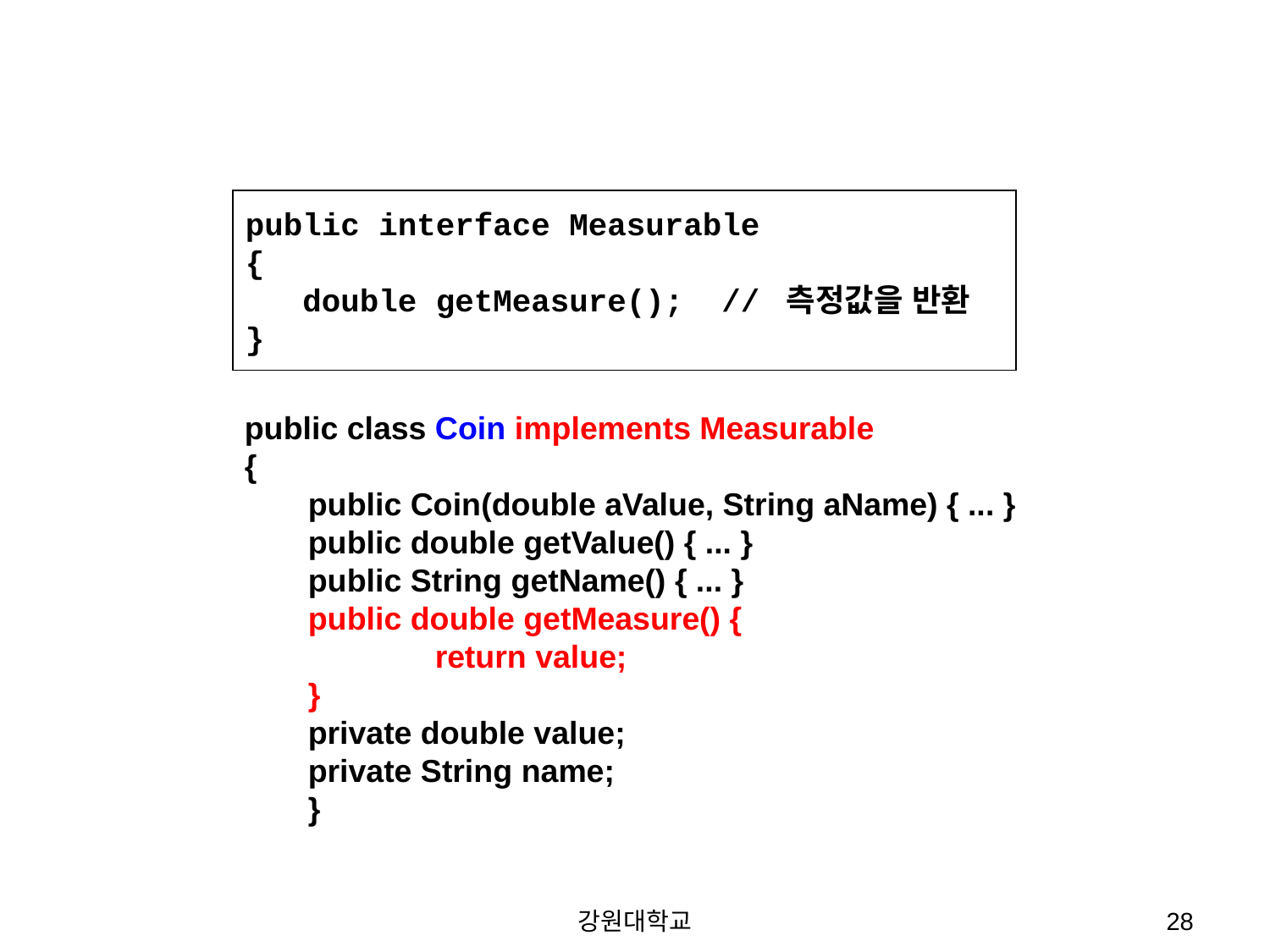

public interface Measurable
{
   double getMeasure();  // 측정값을 반환
}
public class Coin implements Measurable
{
public Coin(double aValue, String aName) { ... }
public double getValue() { ... }
public String getName() { ... }
public double getMeasure() {
	return value;
}
private double value;
private String name;
}
강원대학교
28